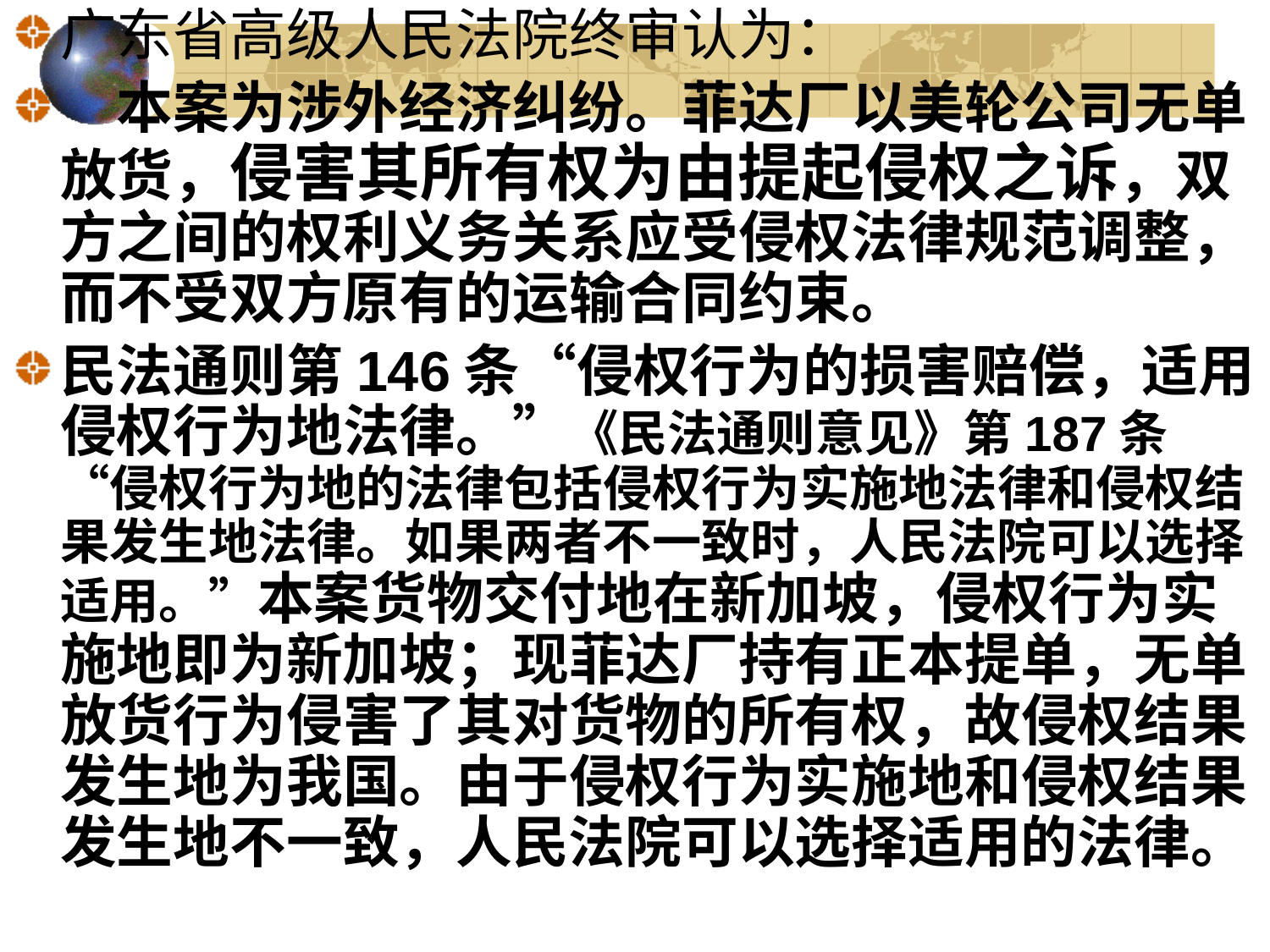

广东省高级人民法院终审认为：
　本案为涉外经济纠纷。菲达厂以美轮公司无单放货，侵害其所有权为由提起侵权之诉，双方之间的权利义务关系应受侵权法律规范调整，而不受双方原有的运输合同约束。
民法通则第146条“侵权行为的损害赔偿，适用侵权行为地法律。”《民法通则意见》第187条“侵权行为地的法律包括侵权行为实施地法律和侵权结果发生地法律。如果两者不一致时，人民法院可以选择适用。”本案货物交付地在新加坡，侵权行为实施地即为新加坡；现菲达厂持有正本提单，无单放货行为侵害了其对货物的所有权，故侵权结果发生地为我国。由于侵权行为实施地和侵权结果发生地不一致，人民法院可以选择适用的法律。